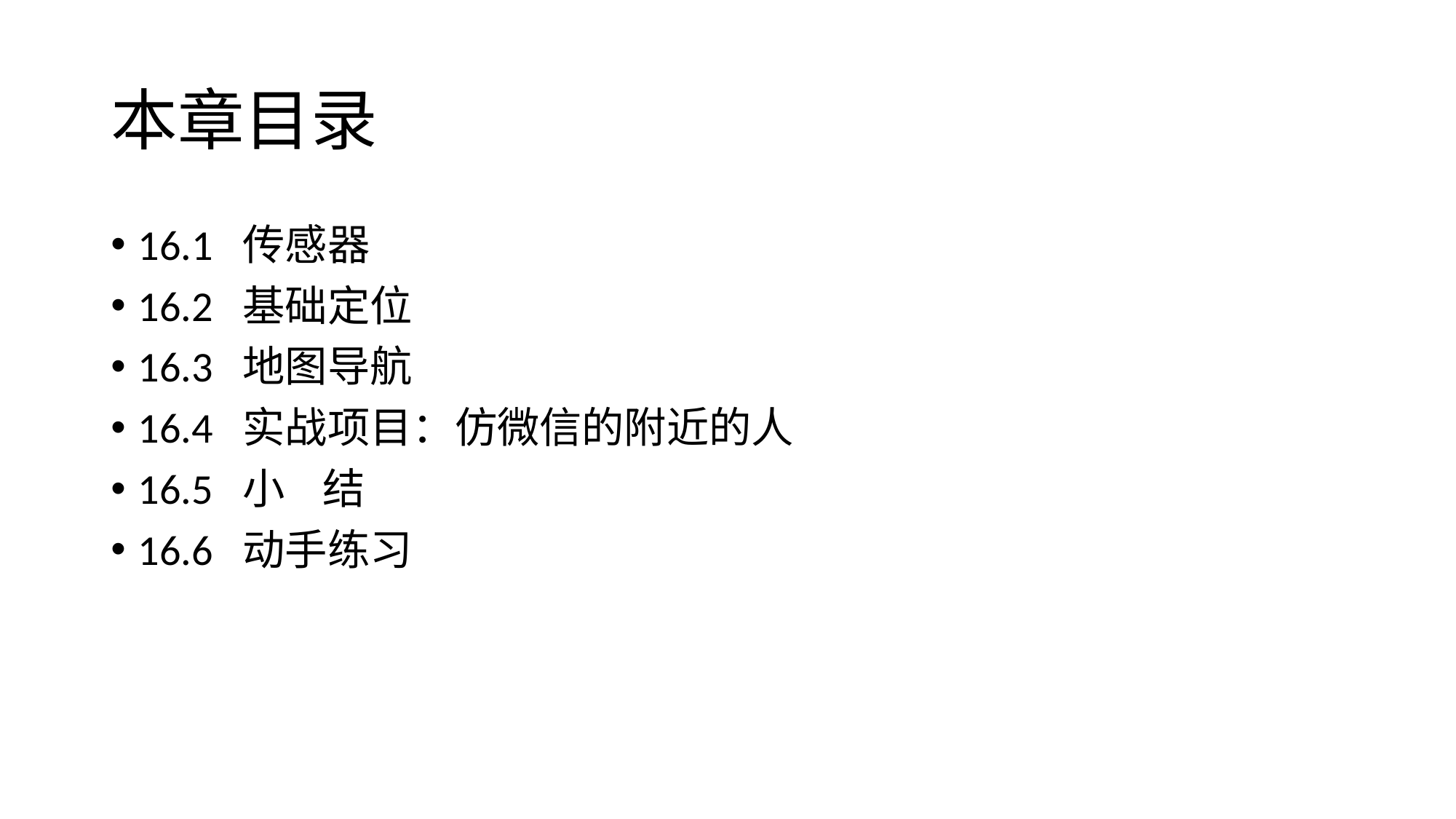

# 本章目录
16.1  传感器
16.2  基础定位
16.3  地图导航
16.4  实战项目：仿微信的附近的人
16.5  小    结
16.6  动手练习